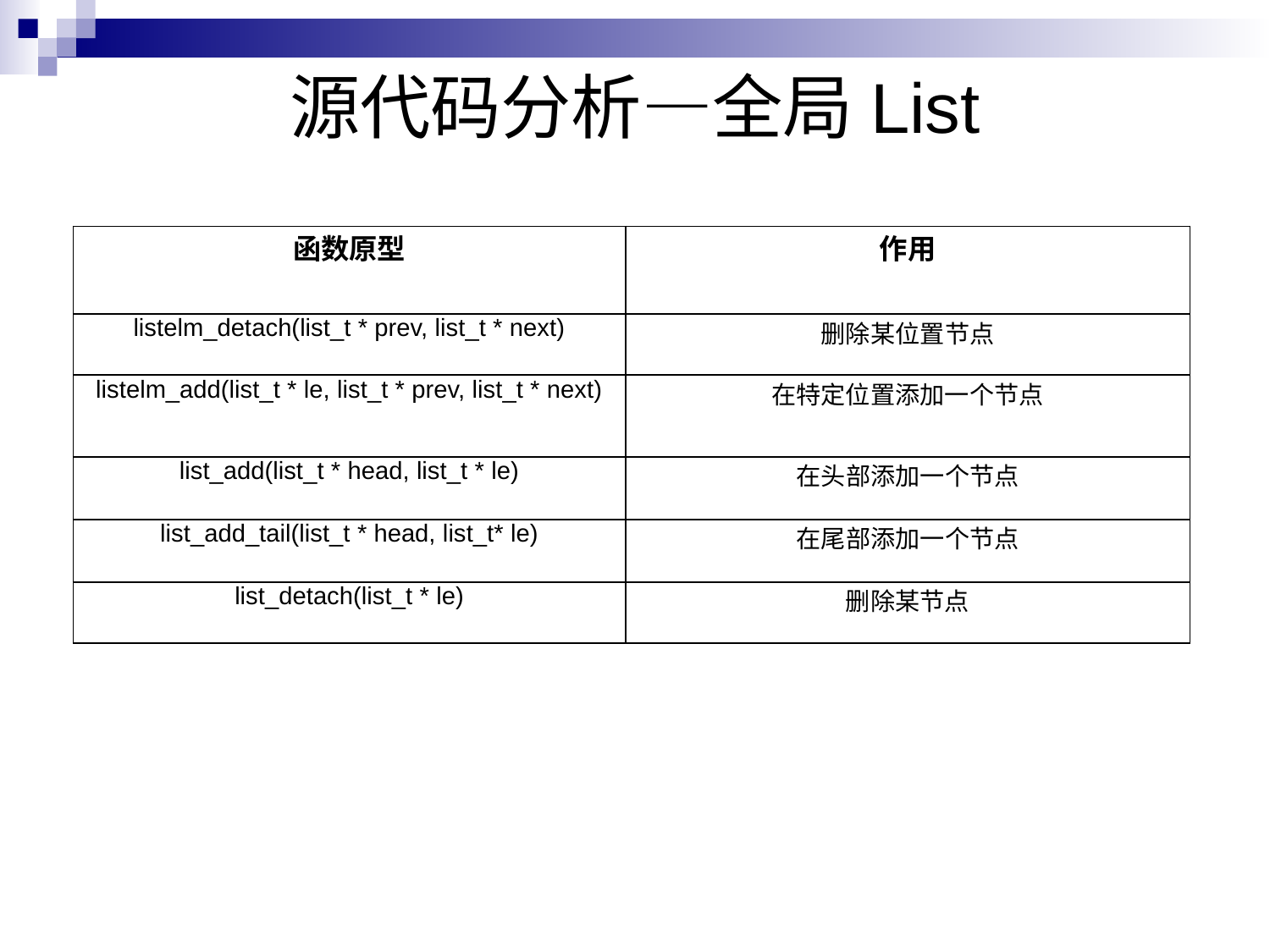

# 源代码分析—全局List
| 函数原型 | 作用 |
| --- | --- |
| listelm\_detach(list\_t \* prev, list\_t \* next) | 删除某位置节点 |
| listelm\_add(list\_t \* le, list\_t \* prev, list\_t \* next) | 在特定位置添加一个节点 |
| list\_add(list\_t \* head, list\_t \* le) | 在头部添加一个节点 |
| list\_add\_tail(list\_t \* head, list\_t\* le) | 在尾部添加一个节点 |
| list\_detach(list\_t \* le) | 删除某节点 |

20